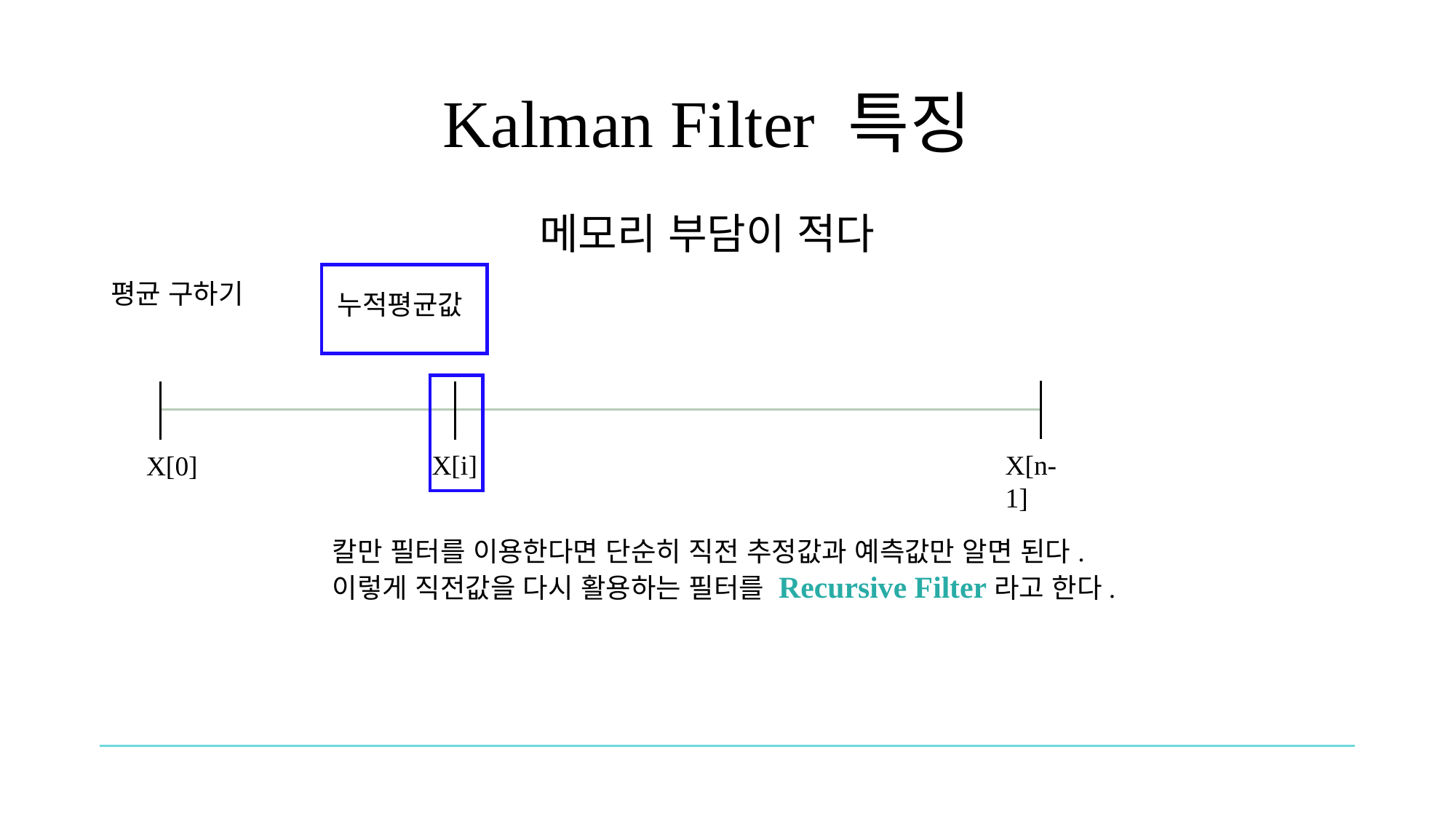

# Kalman Filter 특징
메모리 부담이 적다

누적평균값
평균 구하기

X[i]
X[n-1]
X[0]
칼만 필터를 이용한다면 단순히 직전 추정값과 예측값만 알면 된다.
이렇게 직전값을 다시 활용하는 필터를 Recursive Filter라고 한다.